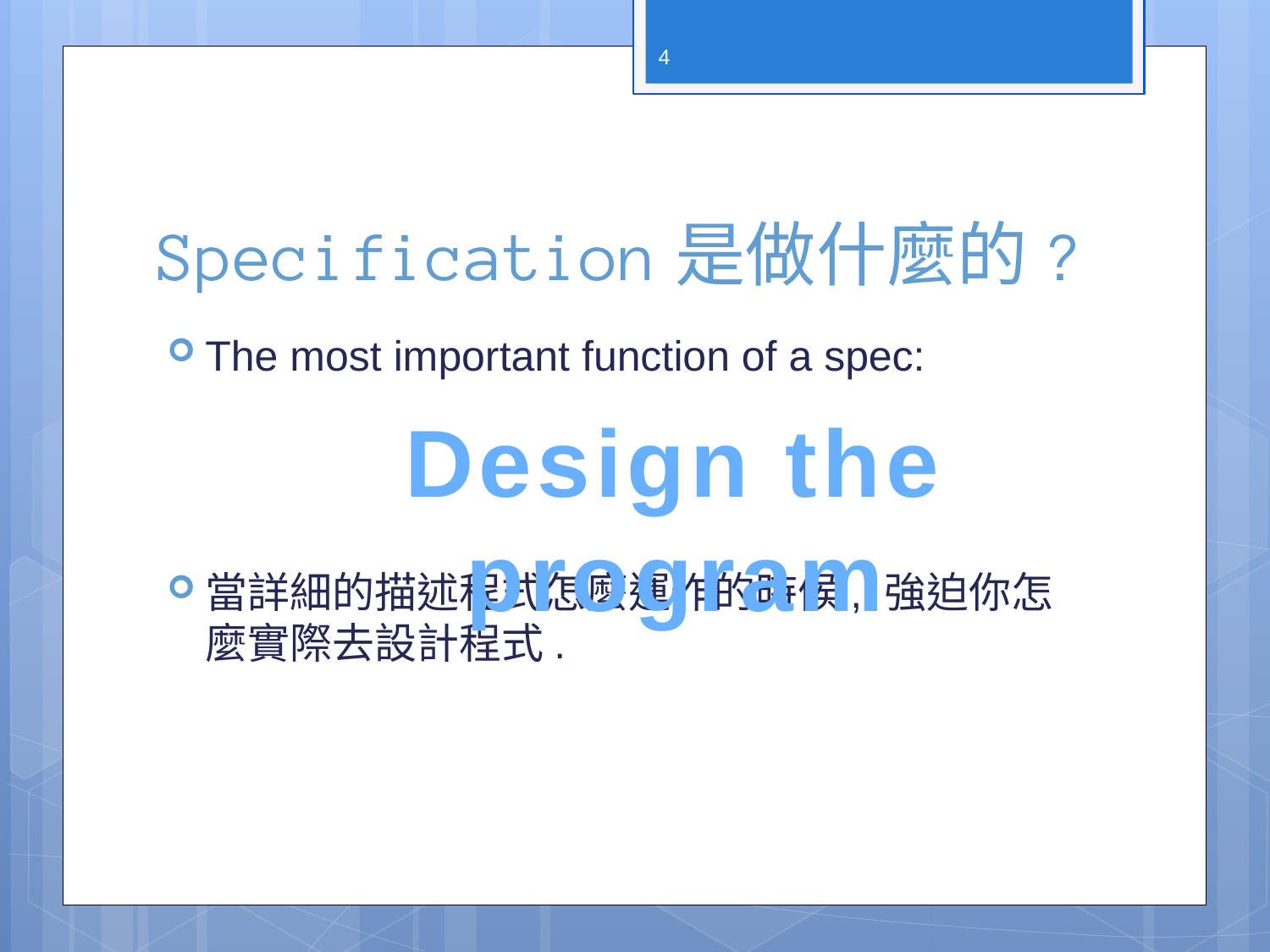

4
# Specification是做什麼的?
The most important function of a spec:

當詳細的描述程式怎麼運作的時候, 強迫你怎麼實際去設計程式.

Design the program